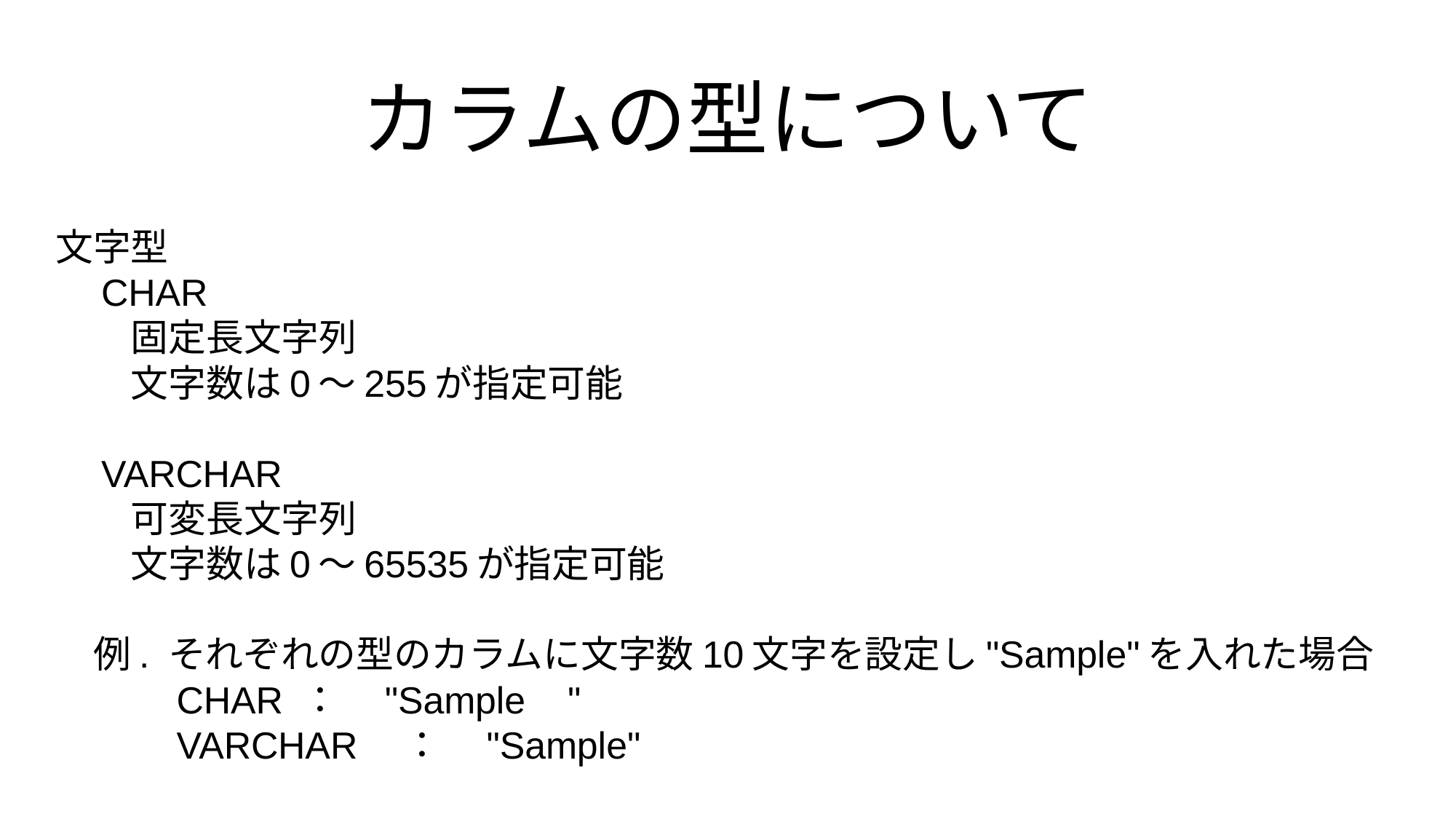

# カラムの型について
文字型
　CHAR
　　固定長文字列
　　文字数は0〜255が指定可能

　VARCHAR
　　可変長文字列
　　文字数は0〜65535が指定可能

　例. それぞれの型のカラムに文字数10文字を設定し"Sample"を入れた場合
　　　CHAR ：　"Sample    "
　　　VARCHAR　：　"Sample"